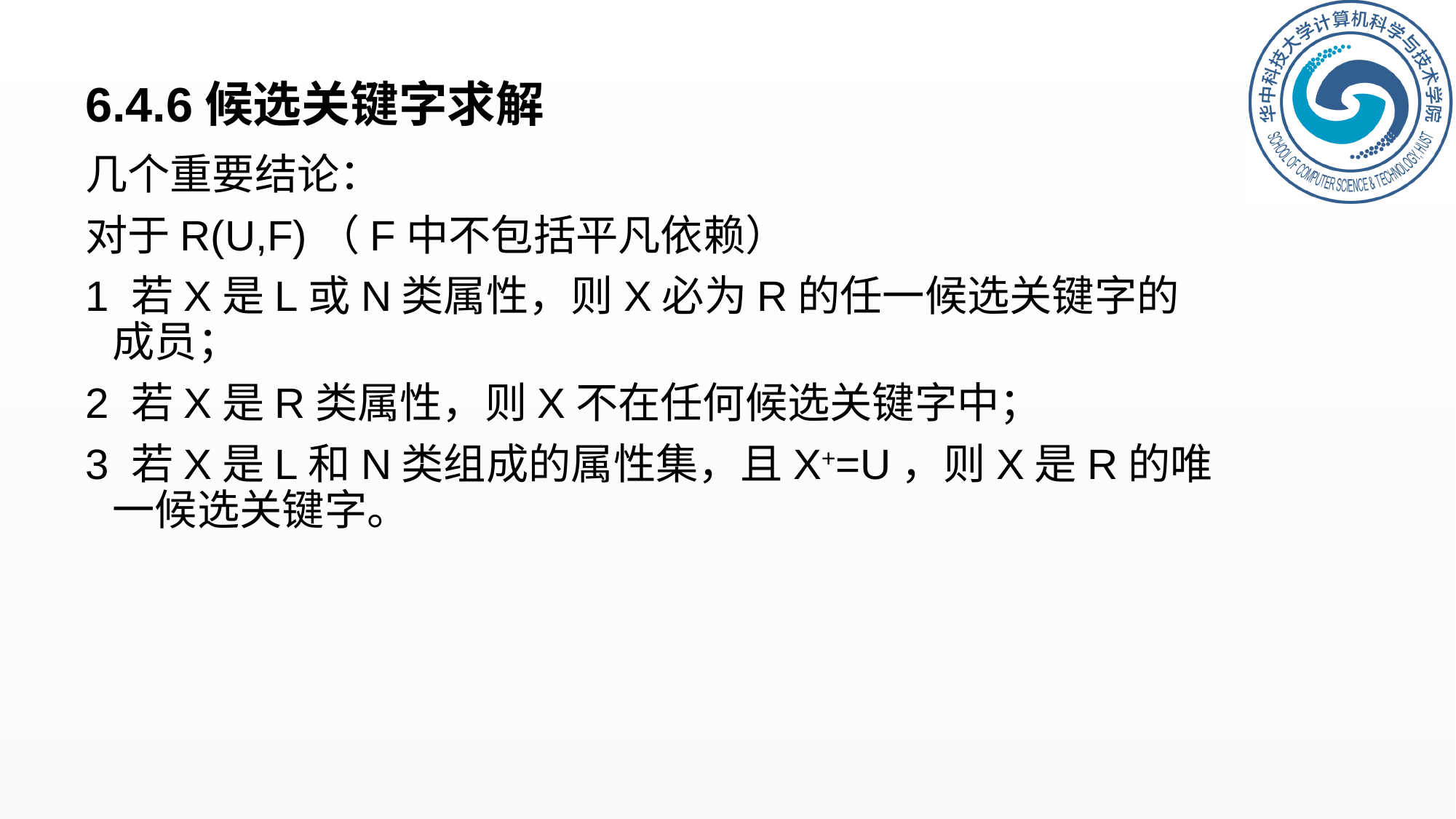

# 6.4.6候选关键字求解
几个重要结论：
对于R(U,F)（F中不包括平凡依赖）
1 若X是L或N类属性，则X必为R的任一候选关键字的成员；
2 若X是R类属性，则X不在任何候选关键字中；
3 若X是L和N类组成的属性集，且X+=U，则X是R的唯一候选关键字。